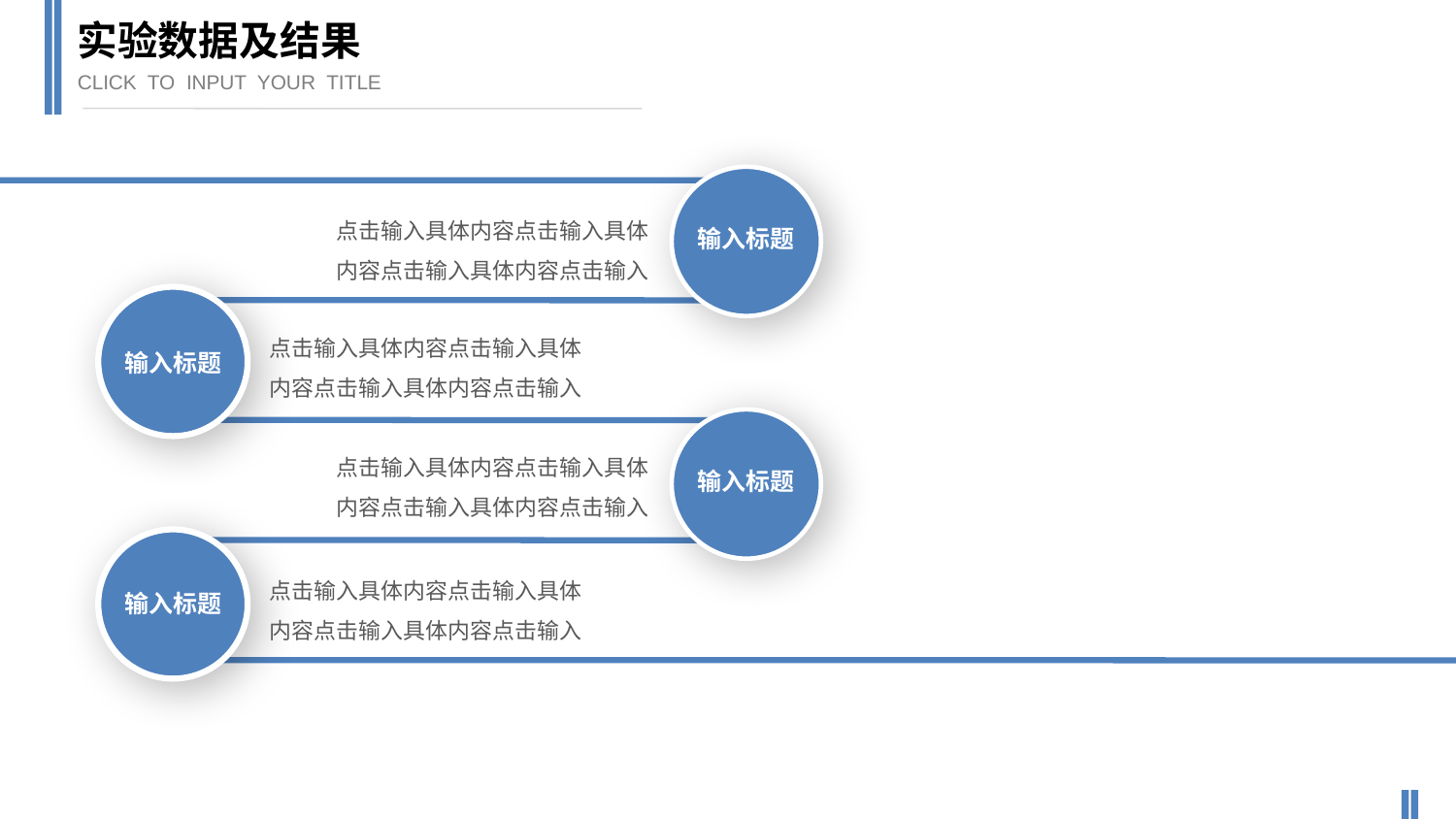

实验数据及结果
CLICK  TO  INPUT  YOUR  TITLE

输入标题

点击输入具体内容点击输入具体内容点击输入具体内容点击输入

输入标题

点击输入具体内容点击输入具体内容点击输入具体内容点击输入

输入标题

点击输入具体内容点击输入具体内容点击输入具体内容点击输入

输入标题

点击输入具体内容点击输入具体内容点击输入具体内容点击输入